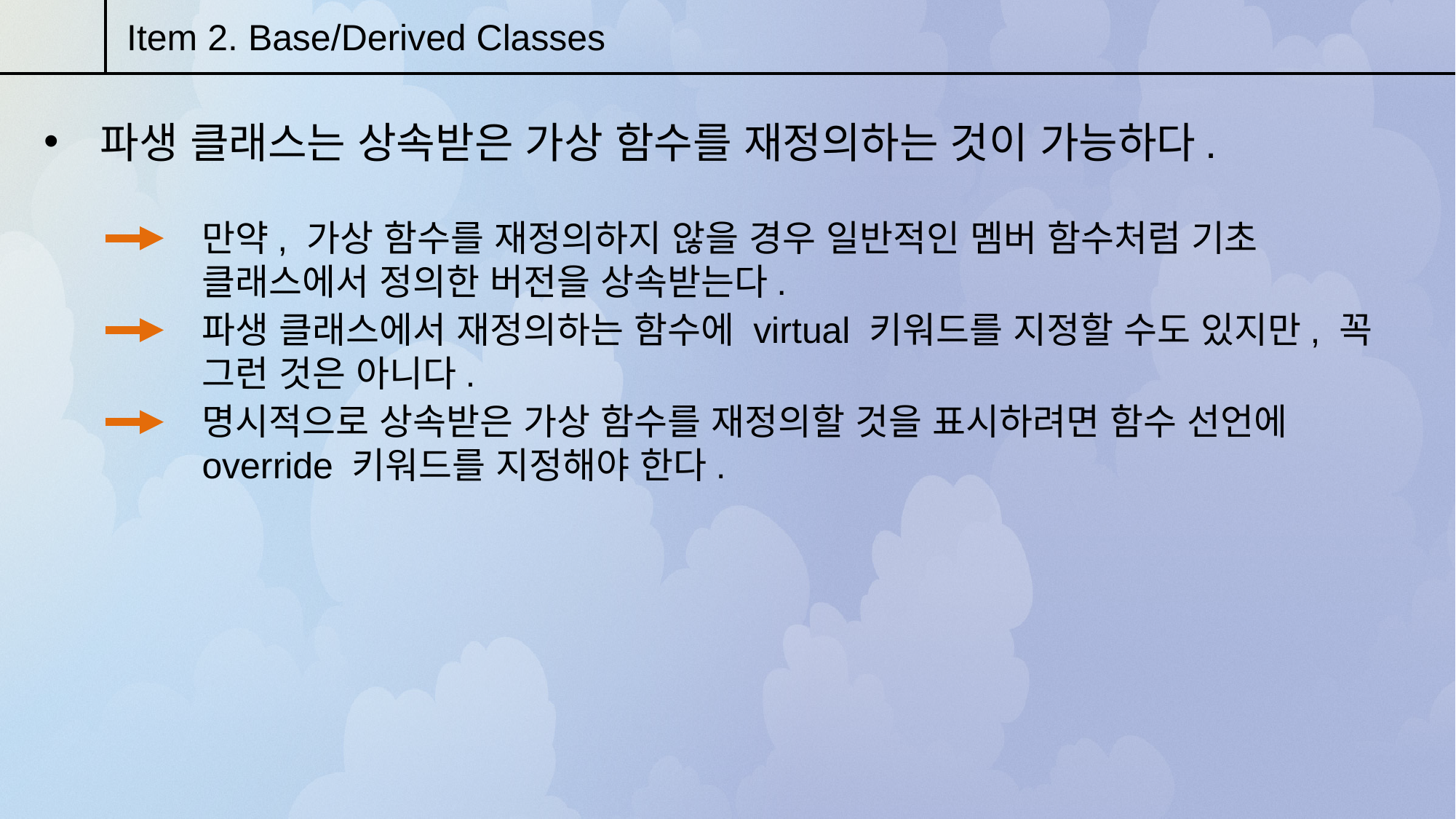

Item 2. Base/Derived Classes
 파생 클래스는 상속받은 가상 함수를 재정의하는 것이 가능하다.
만약, 가상 함수를 재정의하지 않을 경우 일반적인 멤버 함수처럼 기초 클래스에서 정의한 버전을 상속받는다.
파생 클래스에서 재정의하는 함수에 virtual 키워드를 지정할 수도 있지만, 꼭 그런 것은 아니다.
명시적으로 상속받은 가상 함수를 재정의할 것을 표시하려면 함수 선언에 override 키워드를 지정해야 한다.